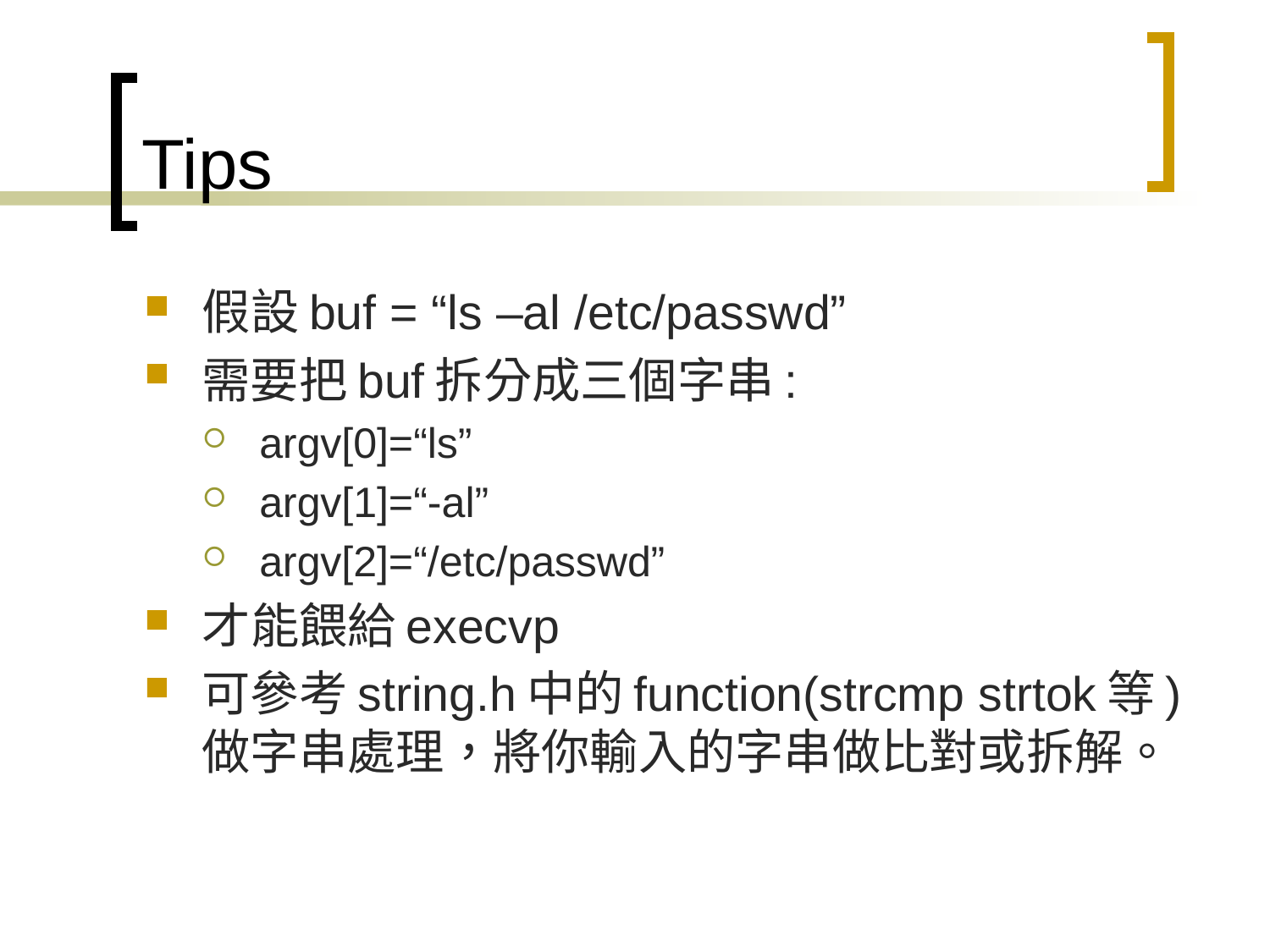

# Tips
假設buf = “ls –al /etc/passwd”
需要把buf拆分成三個字串:
argv[0]=“ls”
argv[1]=“-al”
argv[2]=“/etc/passwd”
才能餵給execvp
可參考string.h中的function(strcmp strtok等)做字串處理，將你輸入的字串做比對或拆解。